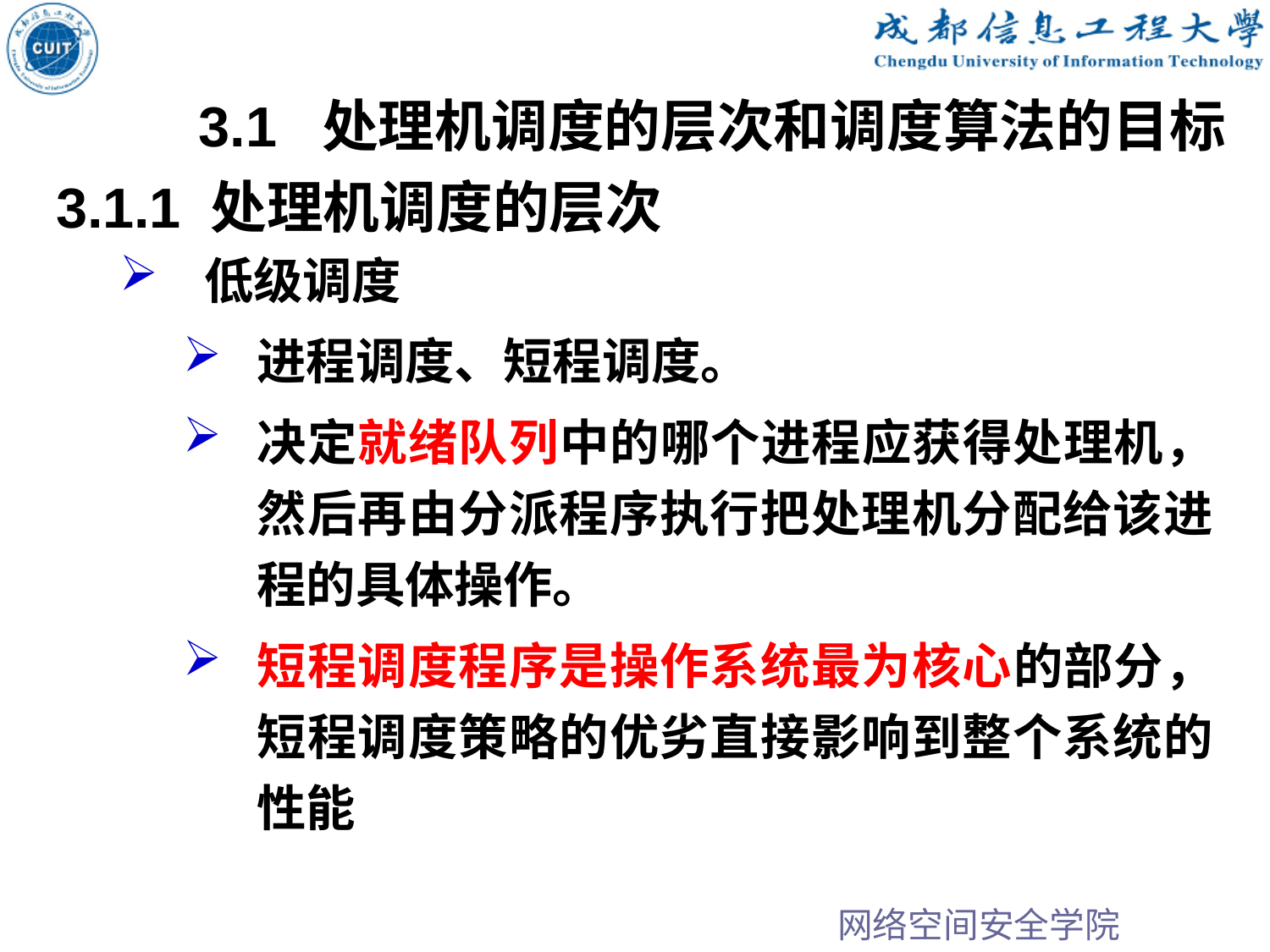

3.1  处理机调度的层次和调度算法的目标
3.1.1 处理机调度的层次
低级调度
进程调度、短程调度。
决定就绪队列中的哪个进程应获得处理机，然后再由分派程序执行把处理机分配给该进程的具体操作。
短程调度程序是操作系统最为核心的部分，短程调度策略的优劣直接影响到整个系统的性能